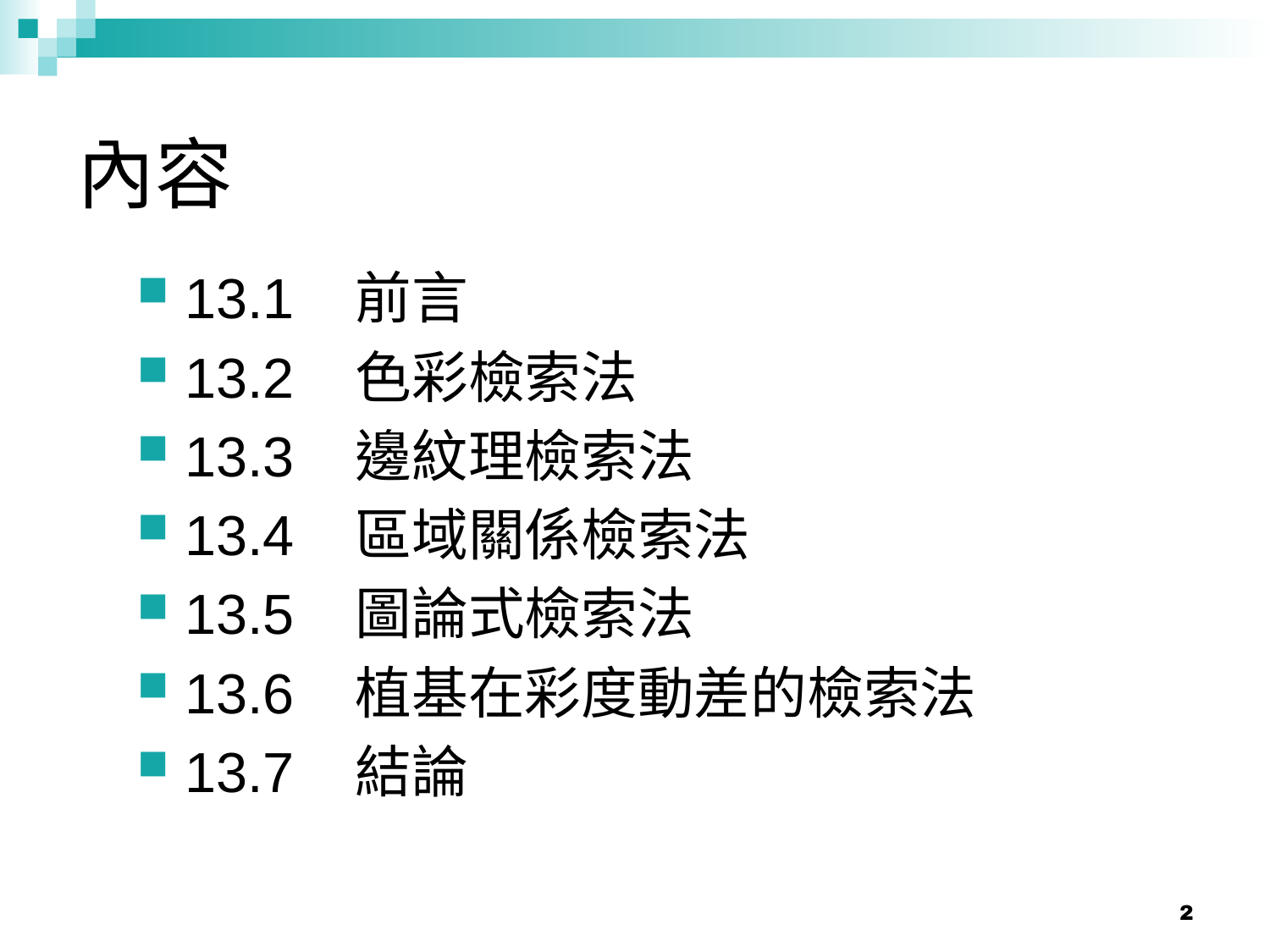

# 內容
13.1   前言
13.2   色彩檢索法
13.3   邊紋理檢索法
13.4   區域關係檢索法
13.5   圖論式檢索法
13.6   植基在彩度動差的檢索法
13.7   結論

2